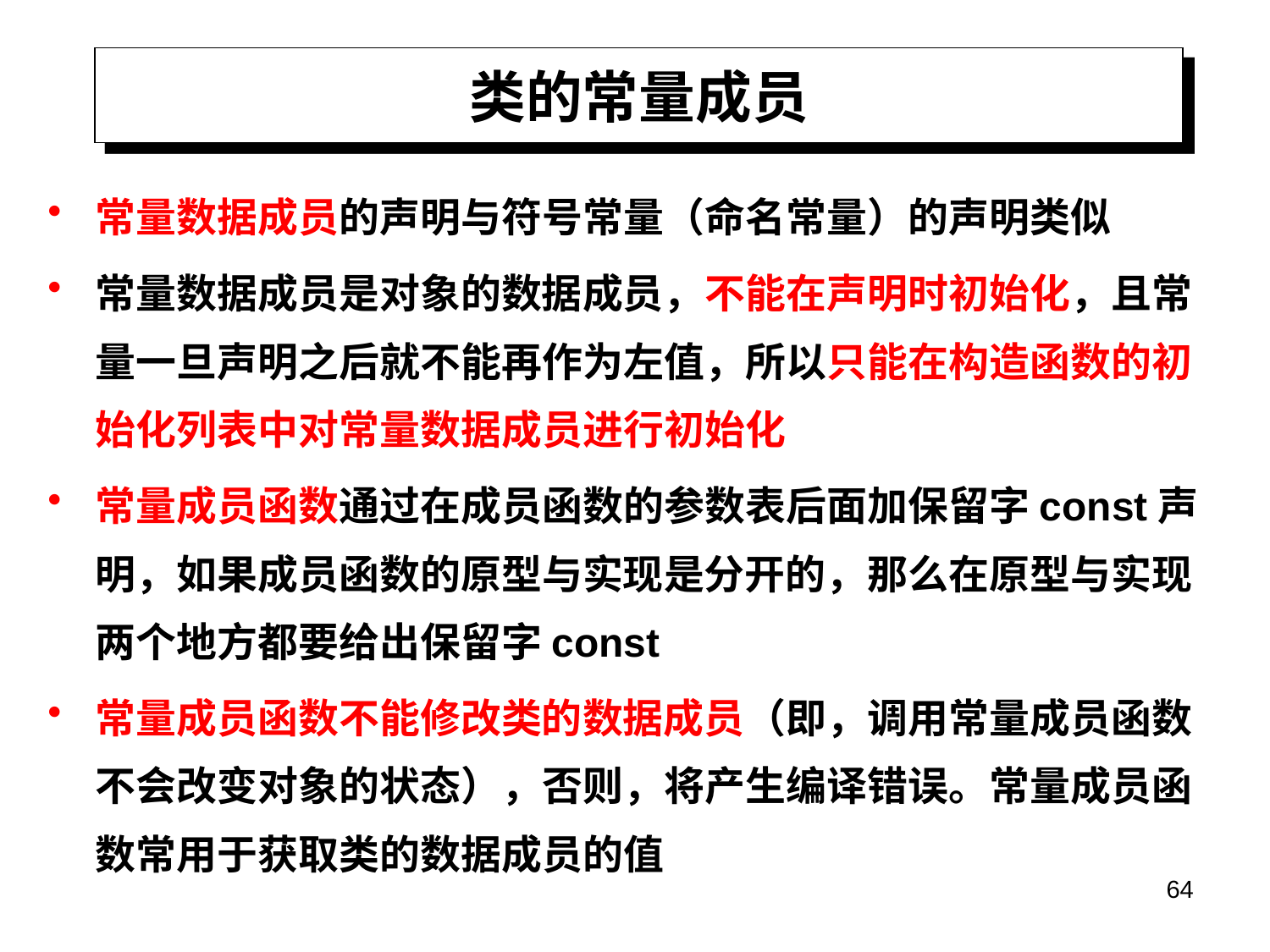

# 类的常量成员
常量数据成员的声明与符号常量（命名常量）的声明类似
常量数据成员是对象的数据成员，不能在声明时初始化，且常量一旦声明之后就不能再作为左值，所以只能在构造函数的初始化列表中对常量数据成员进行初始化
常量成员函数通过在成员函数的参数表后面加保留字const声明，如果成员函数的原型与实现是分开的，那么在原型与实现两个地方都要给出保留字const
常量成员函数不能修改类的数据成员（即，调用常量成员函数不会改变对象的状态），否则，将产生编译错误。常量成员函数常用于获取类的数据成员的值
64